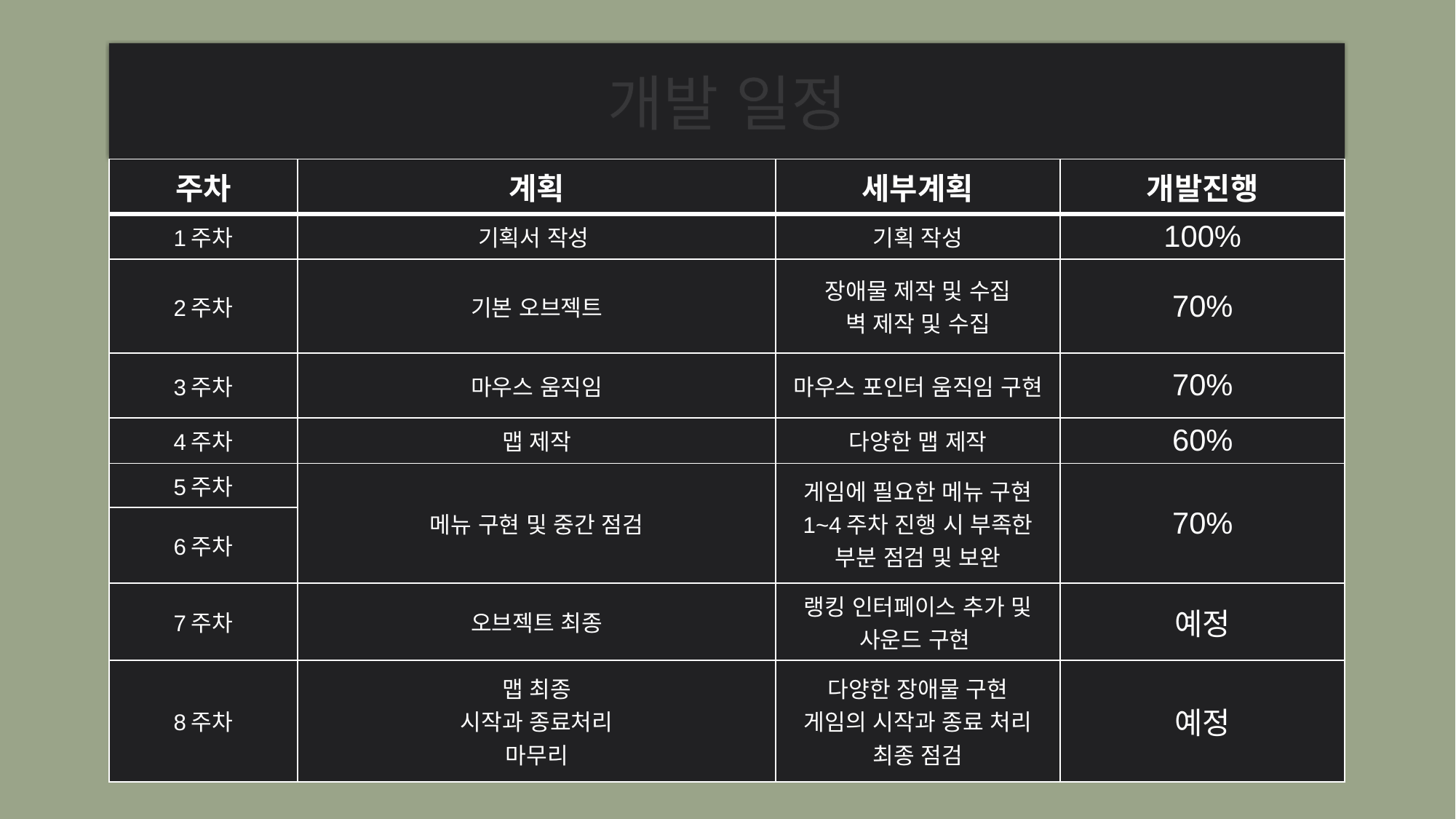

# 개발 일정
| 주차 | 계획 | 세부계획 | 개발진행 |
| --- | --- | --- | --- |
| 1주차 | 기획서 작성 | 기획 작성 | 100% |
| 2주차 | 기본 오브젝트 | 장애물 제작 및 수집 벽 제작 및 수집 | 70% |
| 3주차 | 마우스 움직임 | 마우스 포인터 움직임 구현 | 70% |
| 4주차 | 맵 제작 | 다양한 맵 제작 | 60% |
| 5주차 | 메뉴 구현 및 중간 점검 | 게임에 필요한 메뉴 구현 1~4주차 진행 시 부족한 부분 점검 및 보완 | 70% |
| 6주차 |  |  |  |
| 7주차 | 오브젝트 최종 | 랭킹 인터페이스 추가 및 사운드 구현 | 예정 |
| 8주차 | 맵 최종 시작과 종료처리 마무리 | 다양한 장애물 구현 게임의 시작과 종료 처리 최종 점검 | 예정 |